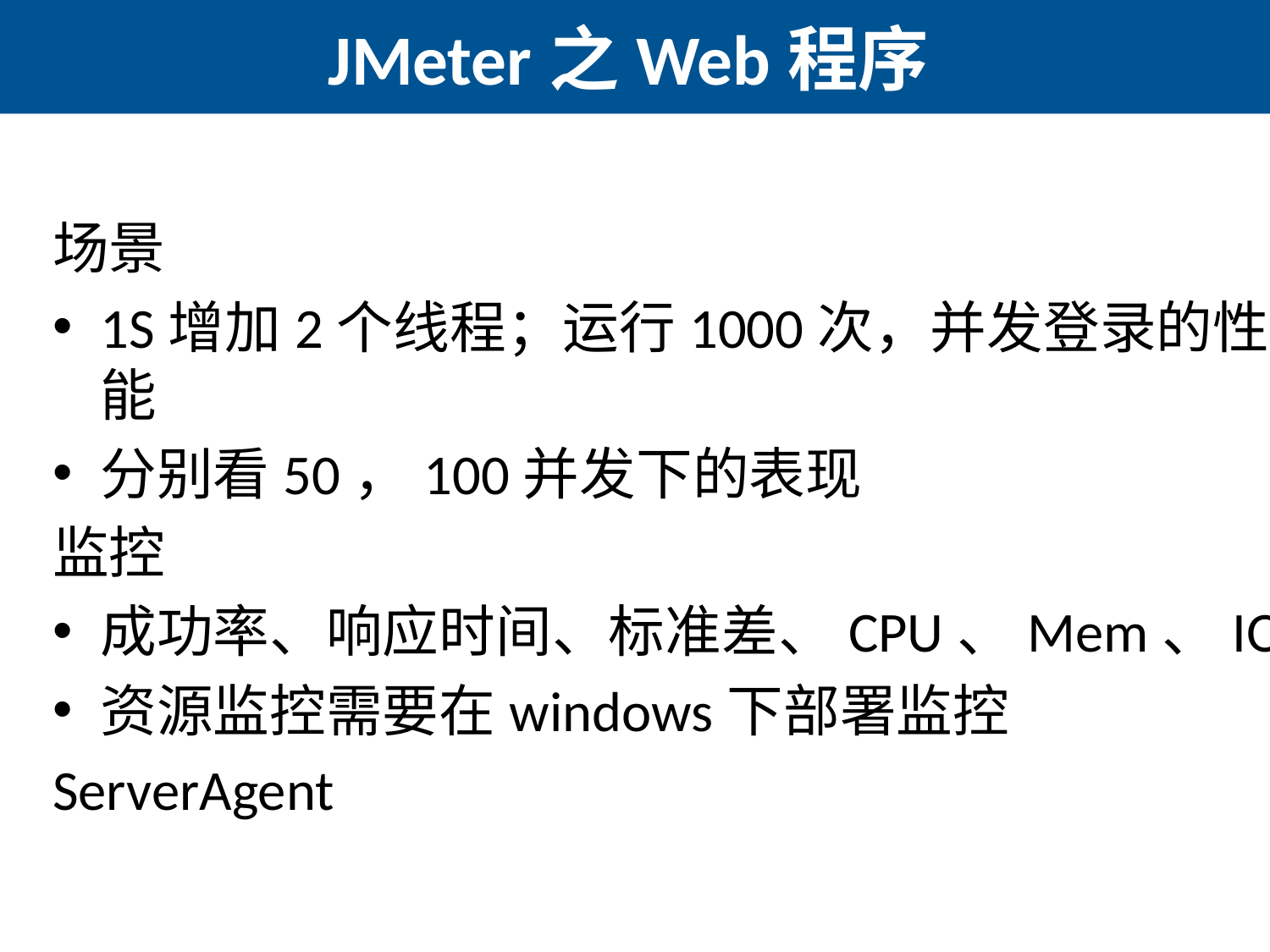

# JMeter之Web程序
场景
1S增加2个线程；运行1000次，并发登录的性能
分别看50，100并发下的表现
监控
成功率、响应时间、标准差、CPU、Mem、IO
资源监控需要在windows下部署监控
ServerAgent